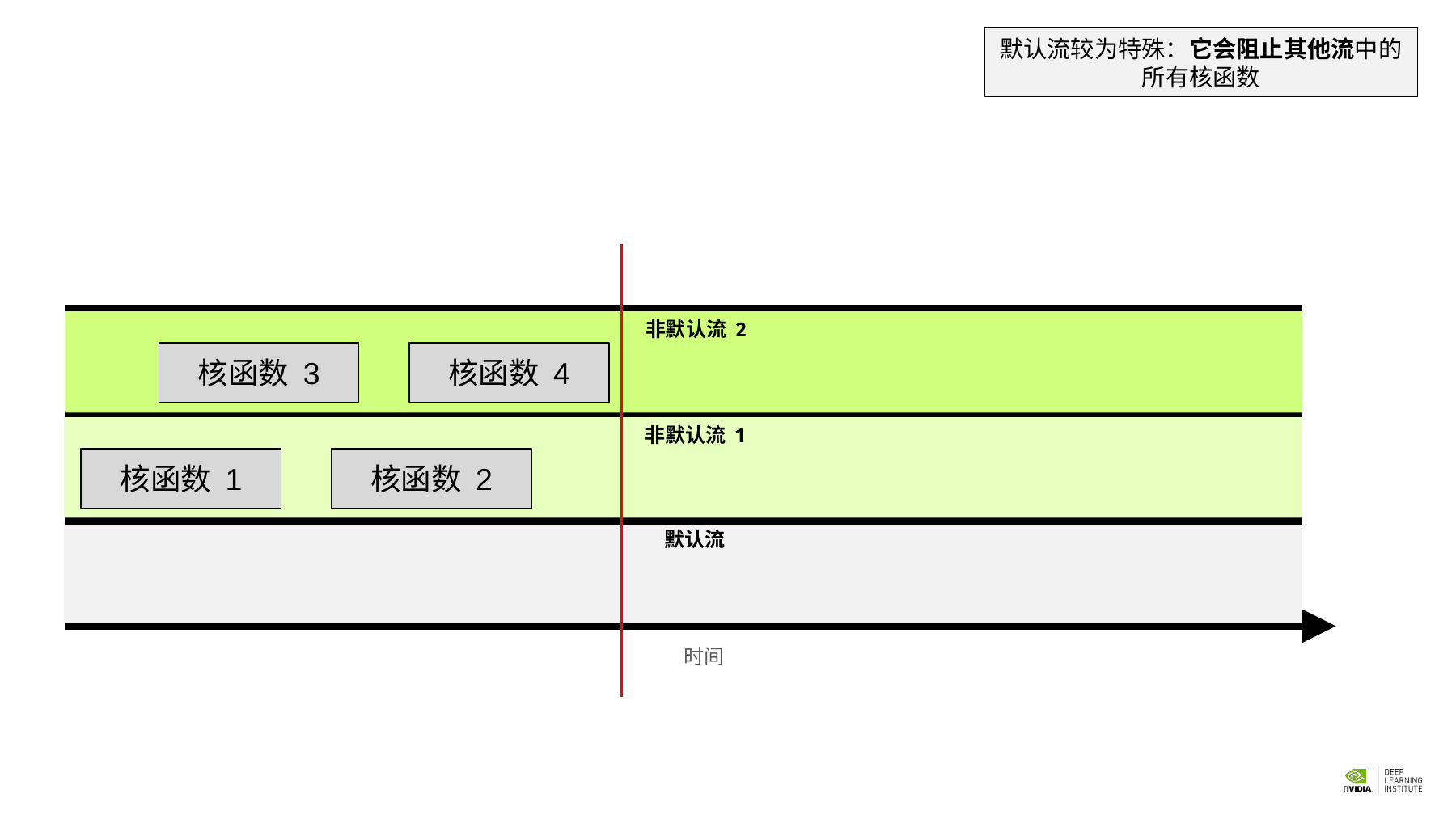

默认流较为特殊：它会阻止其他流中的所有核函数

非默认流 2
核函数 3
核函数 4

非默认流 1
核函数 1
核函数 2

# 默认流
时间